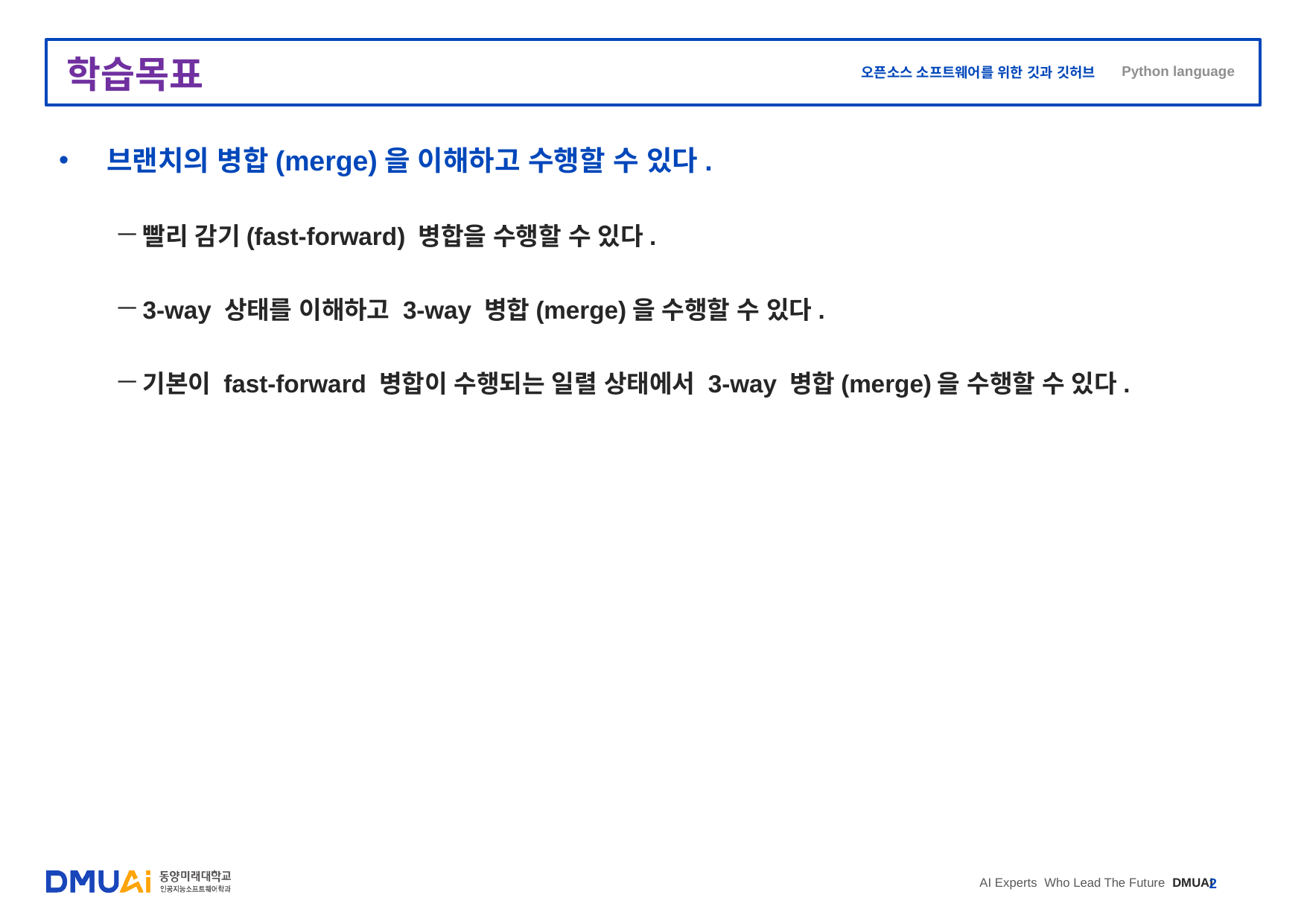

# 학습목표
브랜치의 병합(merge)을 이해하고 수행할 수 있다.

빨리 감기(fast-forward) 병합을 수행할 수 있다.

3-way 상태를 이해하고 3-way 병합(merge)을 수행할 수 있다.

기본이 fast-forward 병합이 수행되는 일렬 상태에서 3-way 병합(merge)을 수행할 수 있다.